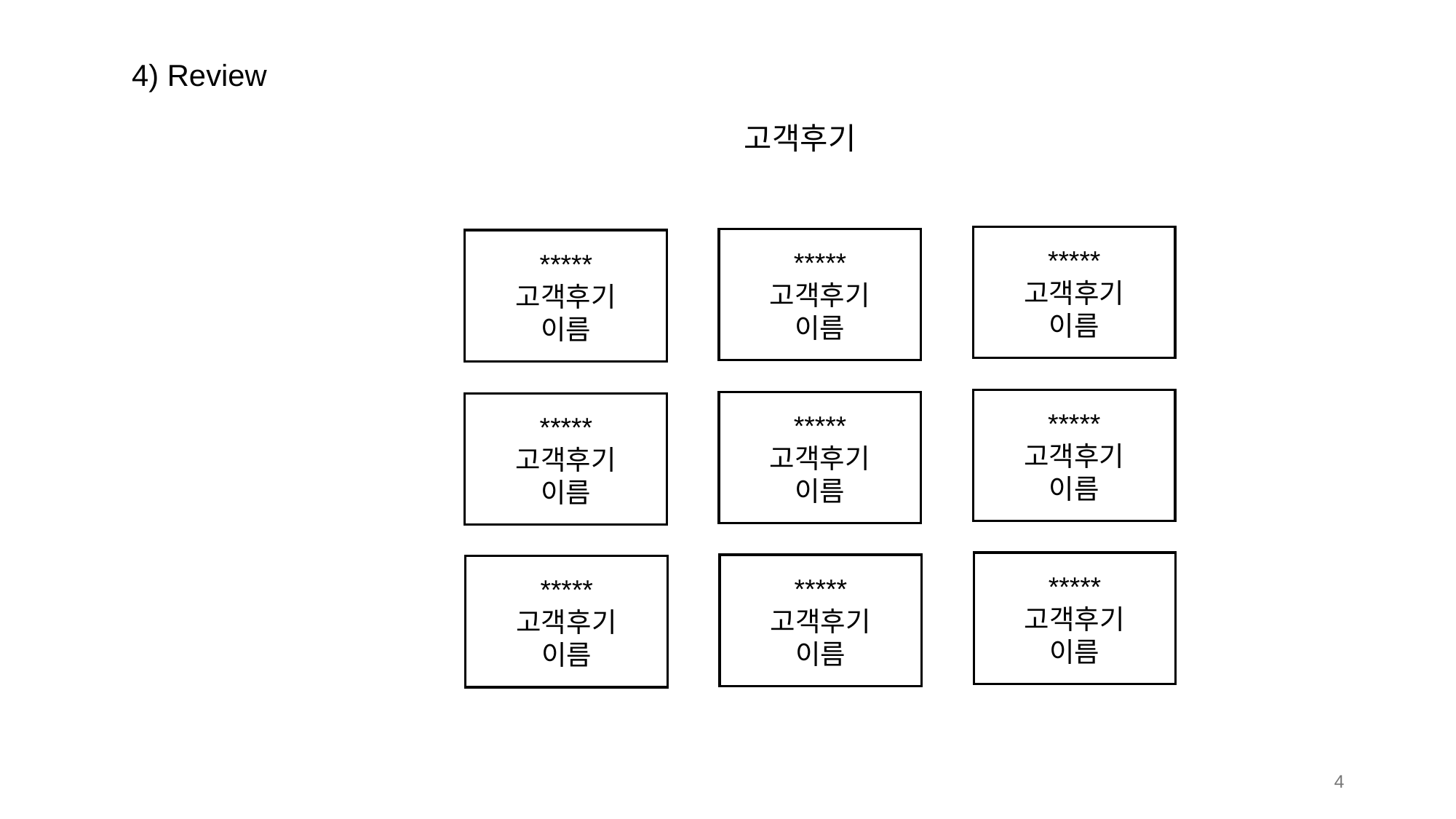

4) Review
고객후기
*****
고객후기
이름
*****
고객후기
이름
*****
고객후기
이름
*****
고객후기
이름
*****
고객후기
이름
*****
고객후기
이름
*****
고객후기
이름
*****
고객후기
이름
*****
고객후기
이름
4